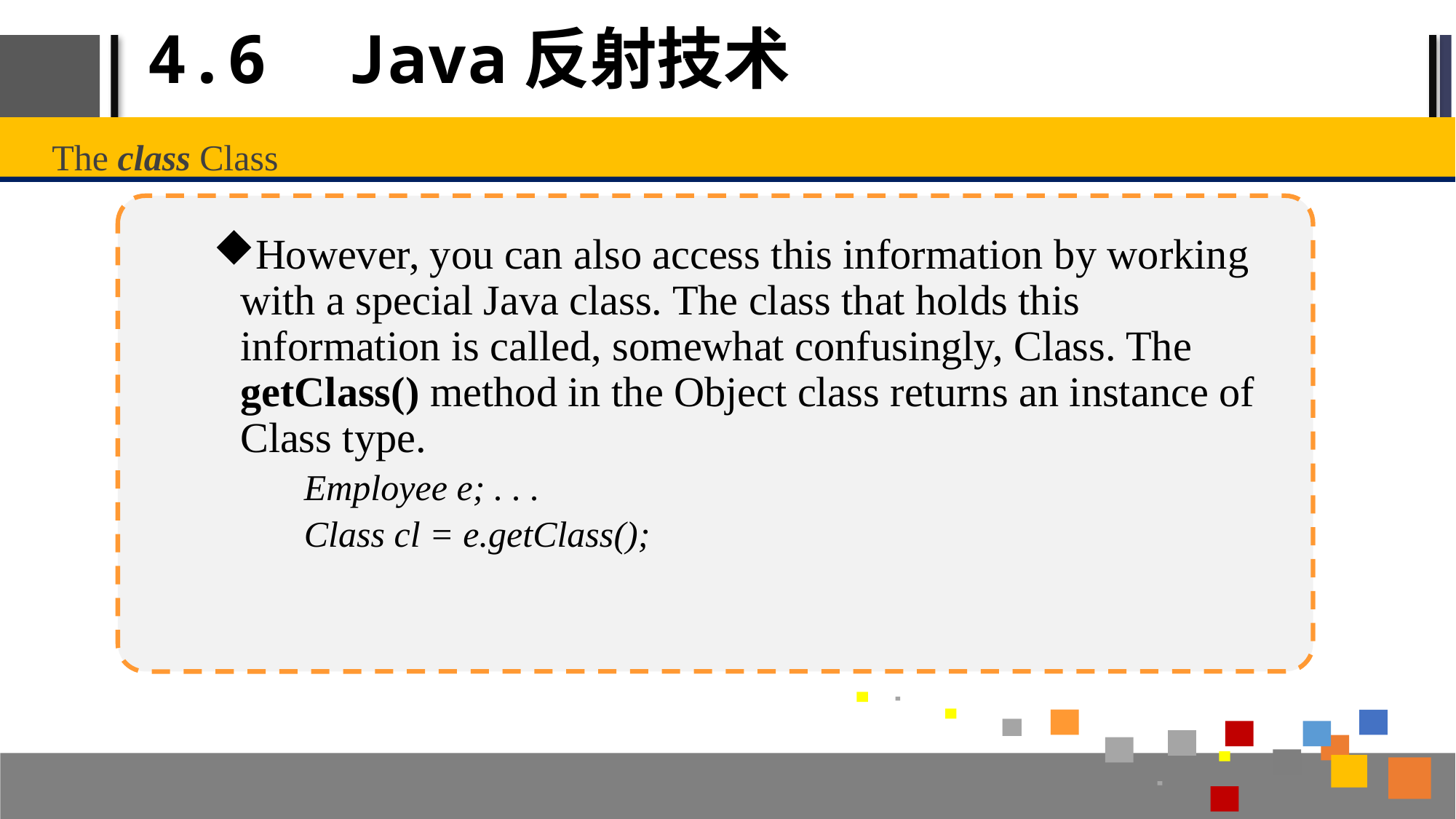

# 4.6  Java反射技术

The class Class

However, you can also access this information by working with a special Java class. The class that holds this information is called, somewhat confusingly, Class. The getClass() method in the Object class returns an instance of Class type.
    Employee e; . . .
    Class cl = e.getClass();